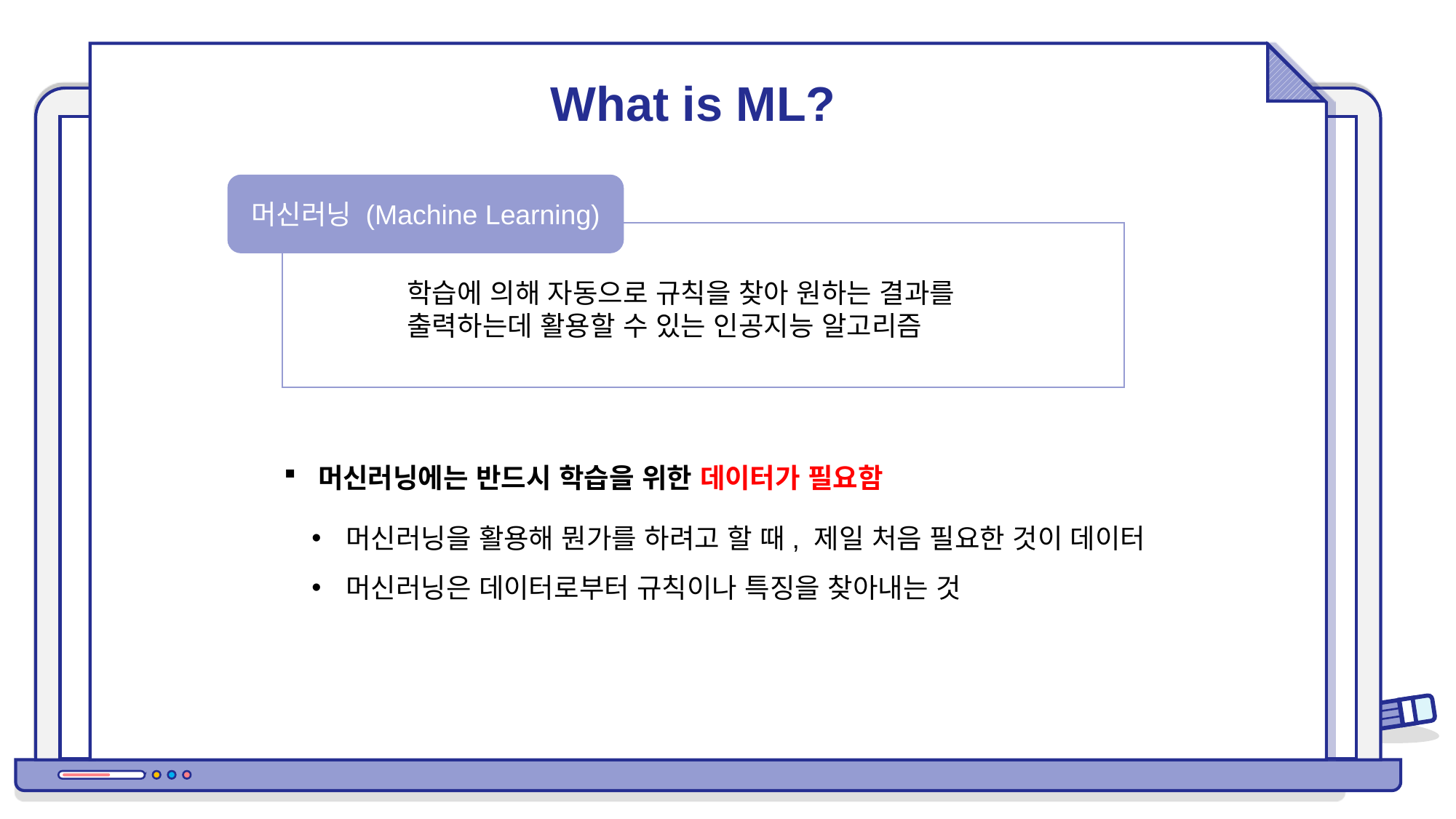

What is ML?

머신러닝 (Machine Learning)

학습에 의해 자동으로 규칙을 찾아 원하는 결과를 출력하는데 활용할 수 있는 인공지능 알고리즘
머신러닝에는 반드시 학습을 위한 데이터가 필요함
머신러닝을 활용해 뭔가를 하려고 할 때, 제일 처음 필요한 것이 데이터
머신러닝은 데이터로부터 규칙이나 특징을 찾아내는 것